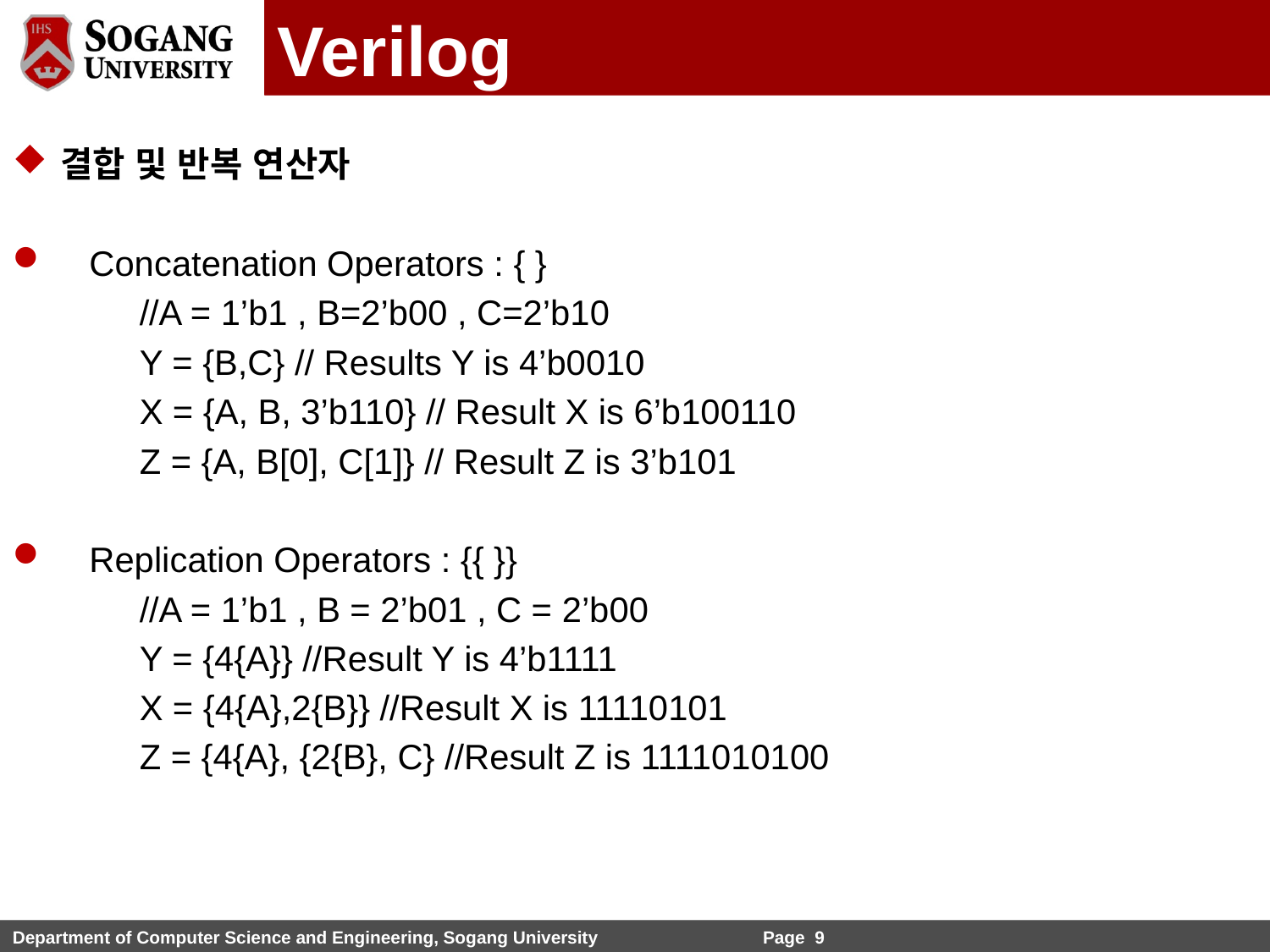

Verilog
결합 및 반복 연산자

   Concatenation Operators : { }
	//A = 1’b1 , B=2’b00 , C=2’b10
	Y = {B,C} // Results Y is 4’b0010
	X = {A, B, 3’b110} // Result X is 6’b100110
	Z = {A, B[0], C[1]} // Result Z is 3’b101

   Replication Operators : {{ }}
	//A = 1’b1 , B = 2’b01 , C = 2’b00
	Y = {4{A}} //Result Y is 4’b1111
	X = {4{A},2{B}} //Result X is 11110101
	Z = {4{A}, {2{B}, C} //Result Z is 1111010100